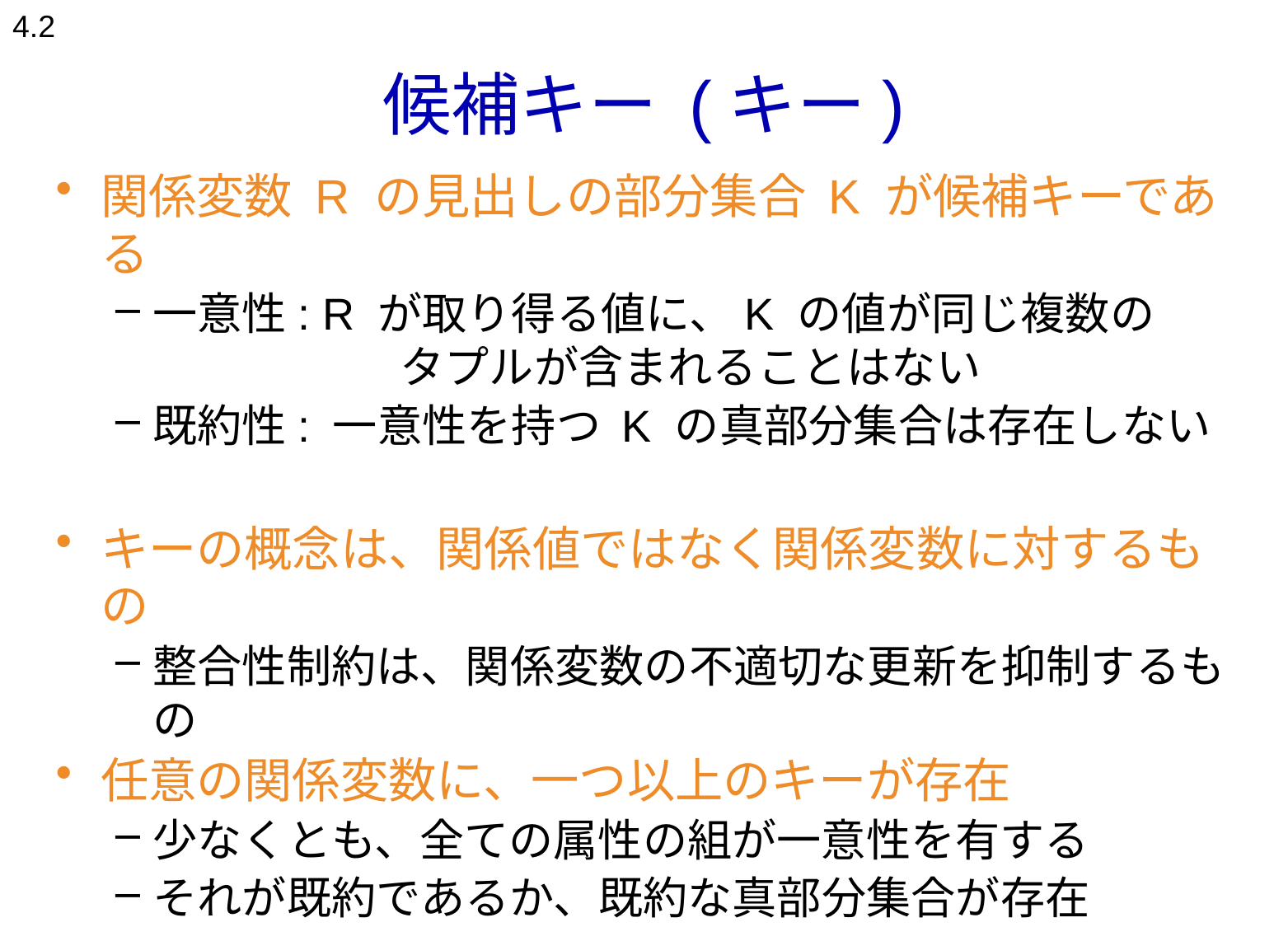

4.2
# 候補キー (キー)
関係変数 R の見出しの部分集合 K が候補キーである
一意性: R が取り得る値に、K の値が同じ複数の
		タプルが含まれることはない
既約性: 一意性を持つ K の真部分集合は存在しない

キーの概念は、関係値ではなく関係変数に対するもの
整合性制約は、関係変数の不適切な更新を抑制するもの
任意の関係変数に、一つ以上のキーが存在
少なくとも、全ての属性の組が一意性を有する
それが既約であるか、既約な真部分集合が存在
キー値もタプルである
タプルの真部分集合もタプルであるため